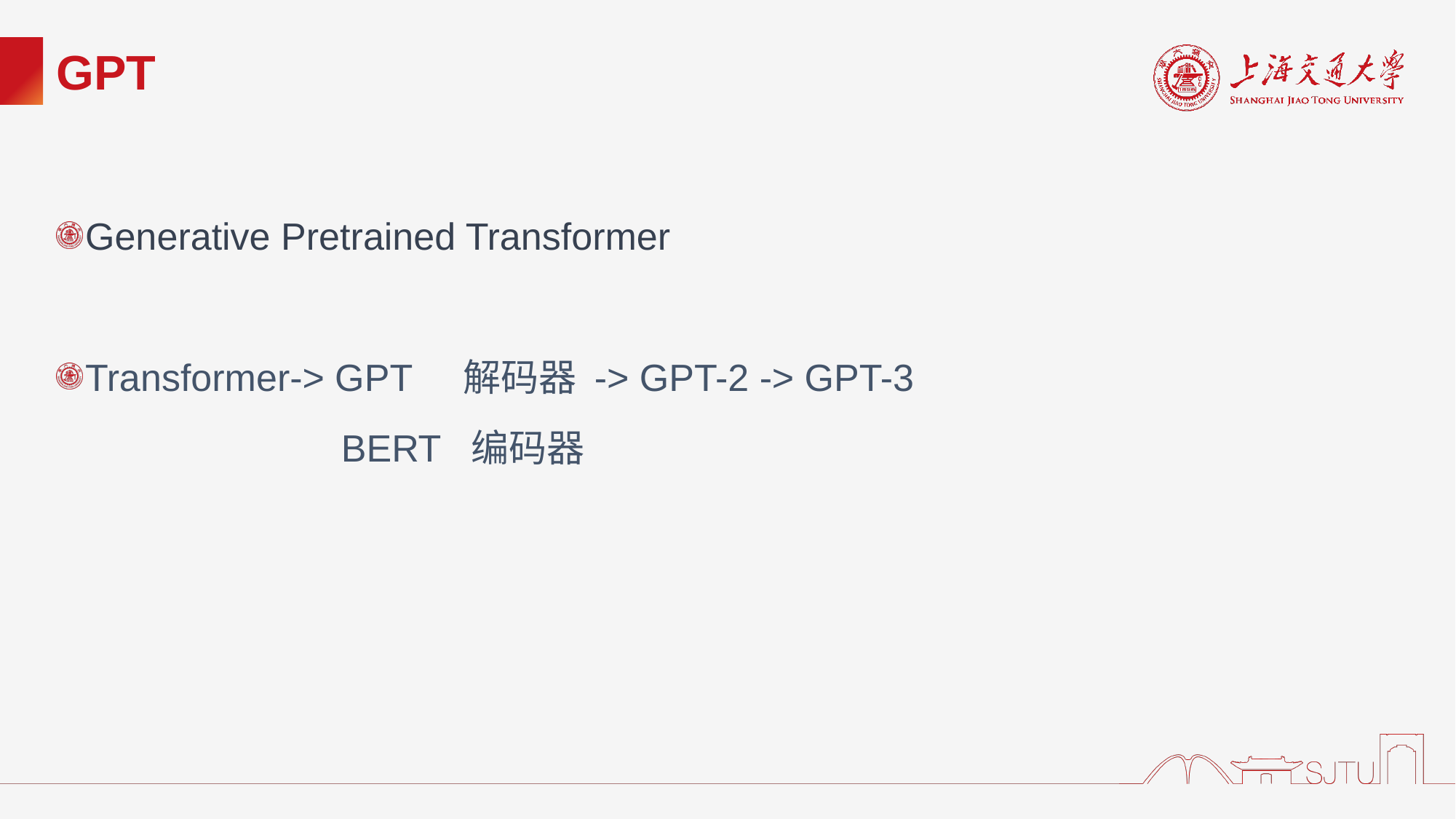

# GPT

Generative Pretrained Transformer

Transformer-> GPT    解码器 -> GPT-2 -> GPT-3
                           BERT  编码器